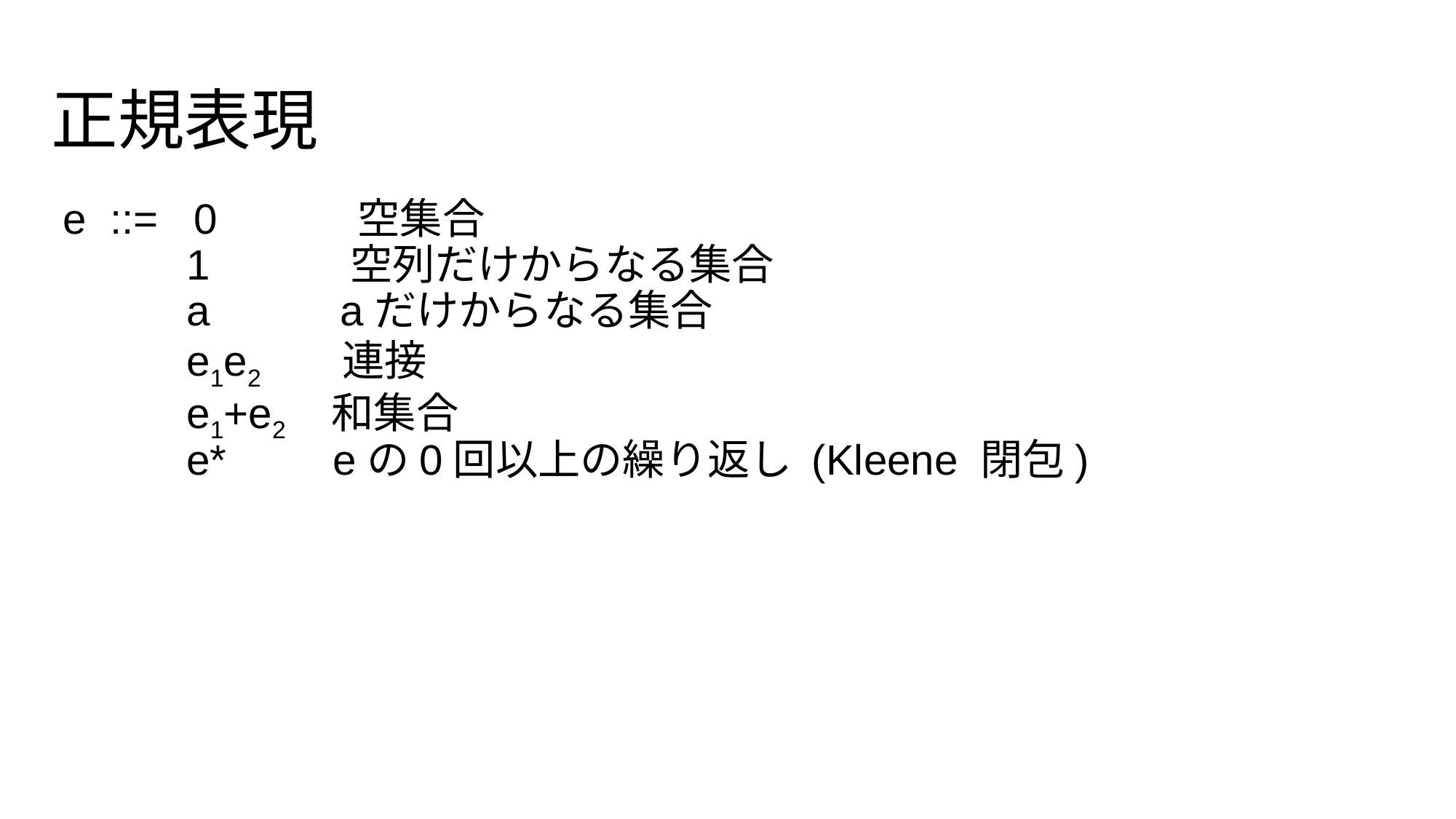

# 正規表現
e  ::=   0           空集合
            1           空列だけからなる集合
            a           aだけからなる集合
            e1e2      連接
            e1+e2   和集合
            e*         eの0回以上の繰り返し (Kleene 閉包)